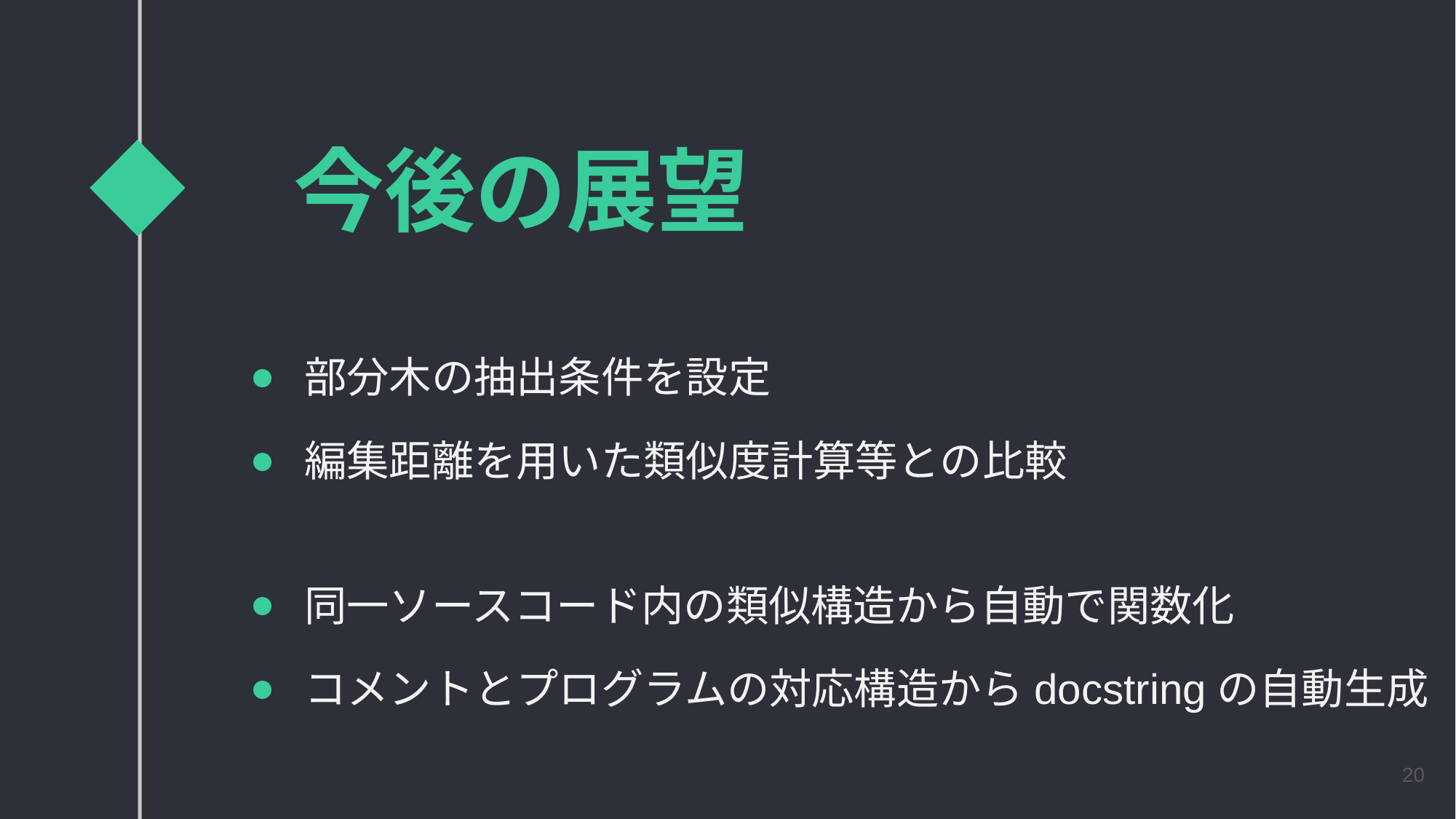

今後の展望

部分木の抽出条件を設定
編集距離を用いた類似度計算等との比較

同一ソースコード内の類似構造から自動で関数化
コメントとプログラムの対応構造からdocstringの自動生成

20